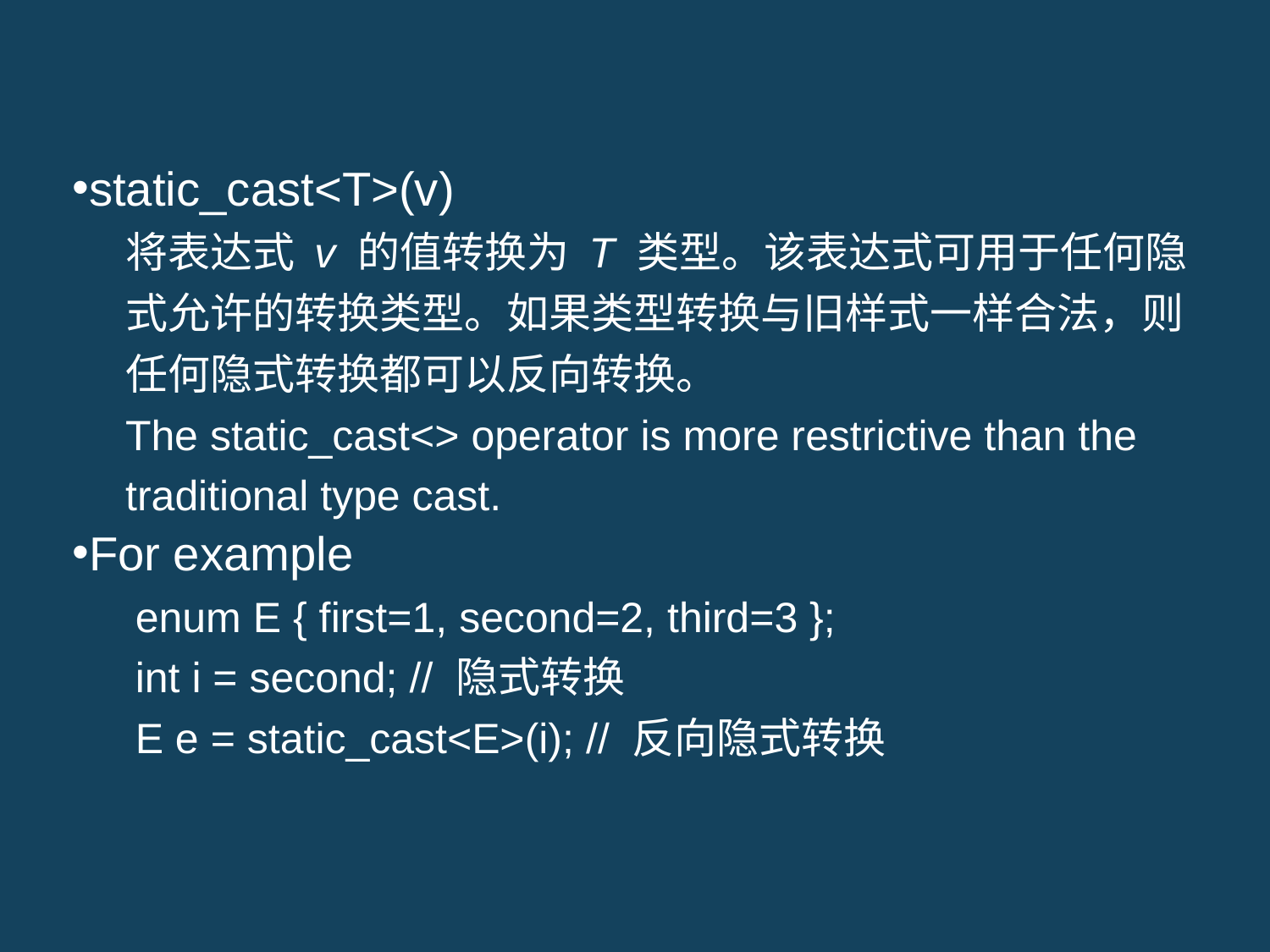

static_cast<T>(v)
将表达式 v 的值转换为 T 类型。该表达式可用于任何隐式允许的转换类型。如果类型转换与旧样式一样合法，则任何隐式转换都可以反向转换。
The static_cast<> operator is more restrictive than the traditional type cast.
For example
enum E { first=1, second=2, third=3 };
int i = second; // 隐式转换
E e = static_cast<E>(i); // 反向隐式转换